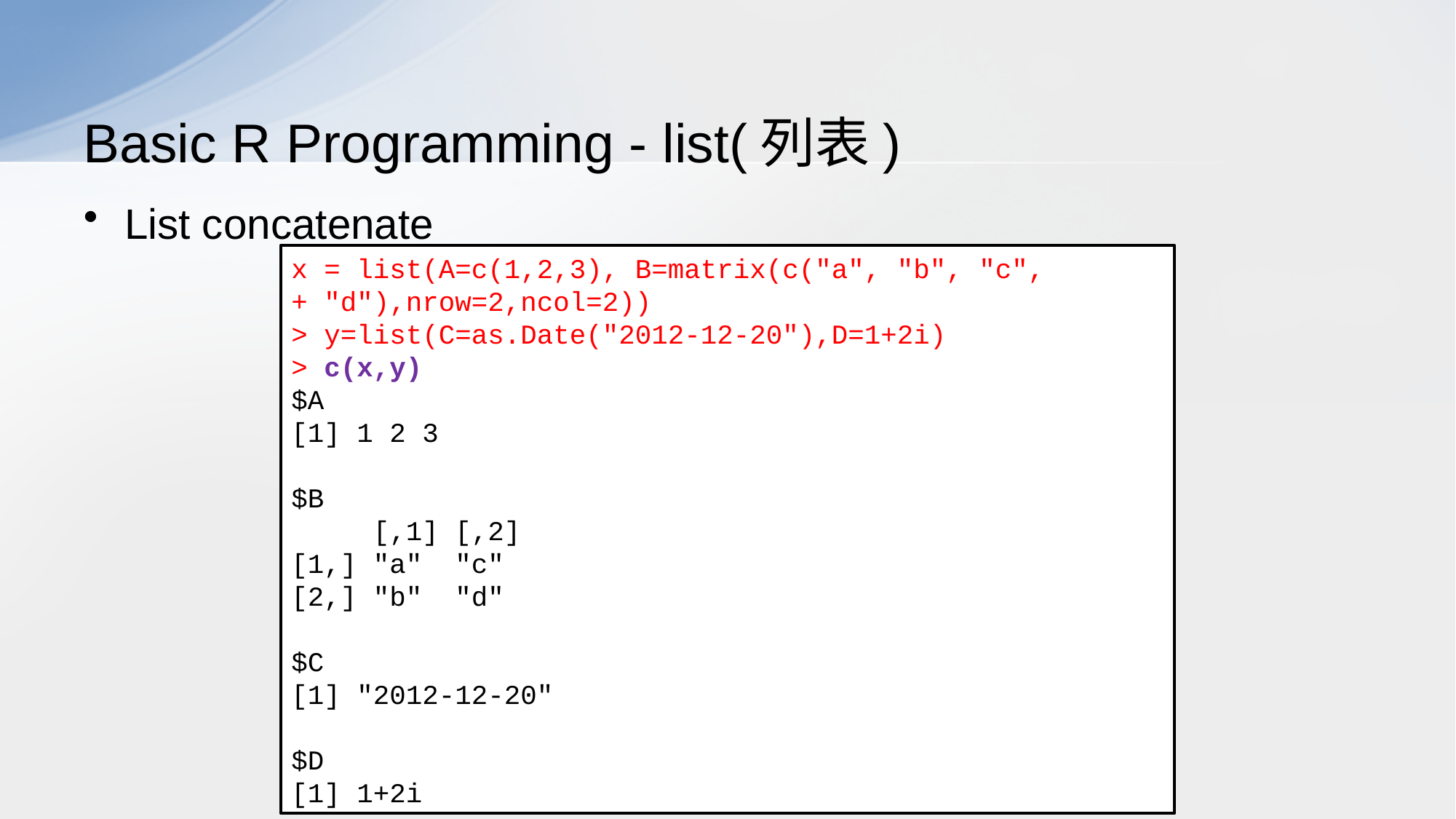

# Basic R Programming - list(列表)
List concatenate
x = list(A=c(1,2,3), B=matrix(c("a", "b", "c",
+ "d"),nrow=2,ncol=2))
> y=list(C=as.Date("2012-12-20"),D=1+2i)
> c(x,y)
$A
[1] 1 2 3

$B
     [,1] [,2]
[1,] "a"  "c"
[2,] "b"  "d"

$C
[1] "2012-12-20"

$D
[1] 1+2i
72